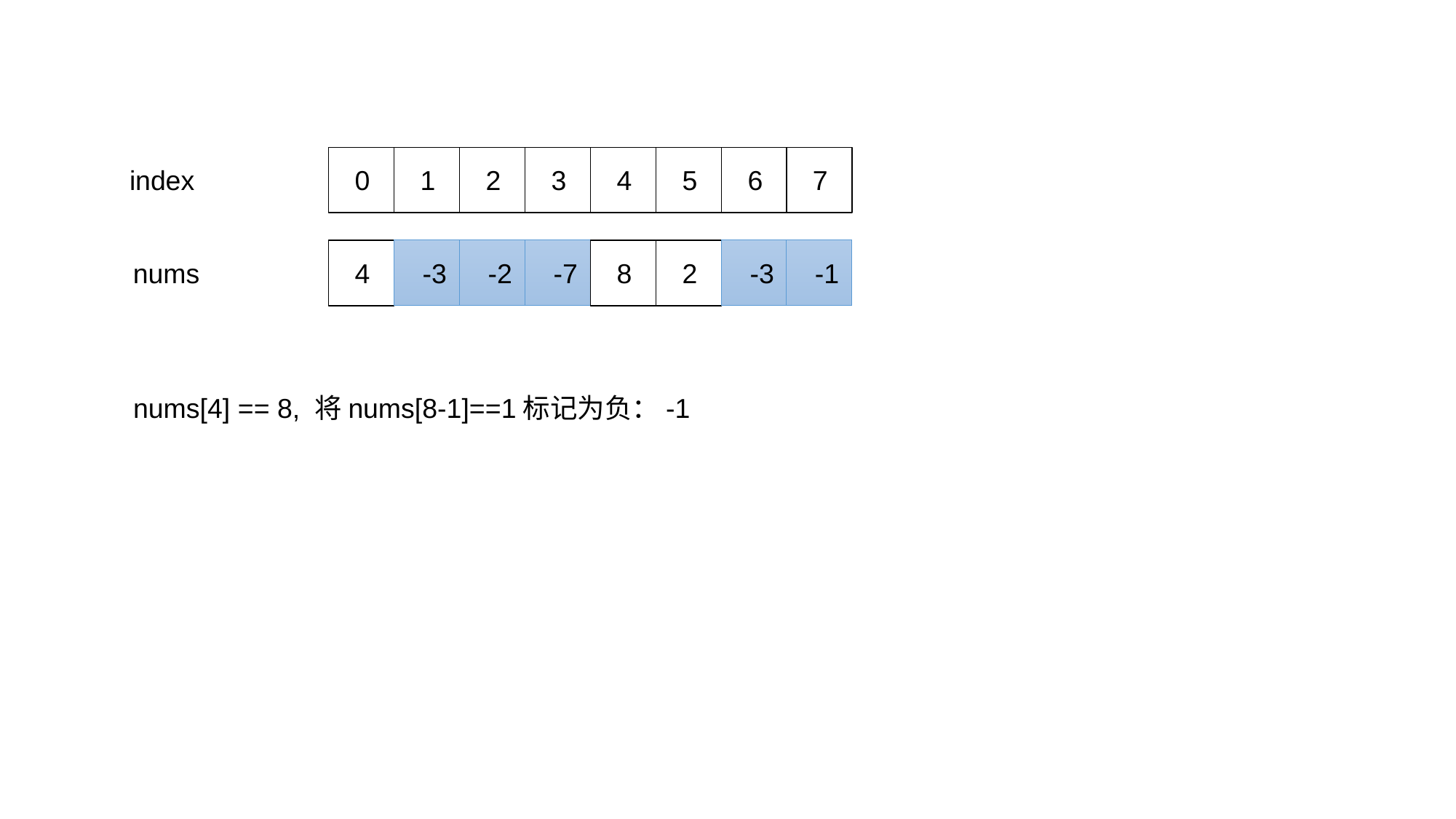

index
0
1
2
3
4
5
6
7

nums
4
-3
-2
-7
8
2
-3
-1
nums[4] == 8, 将nums[8-1]==1标记为负：-1